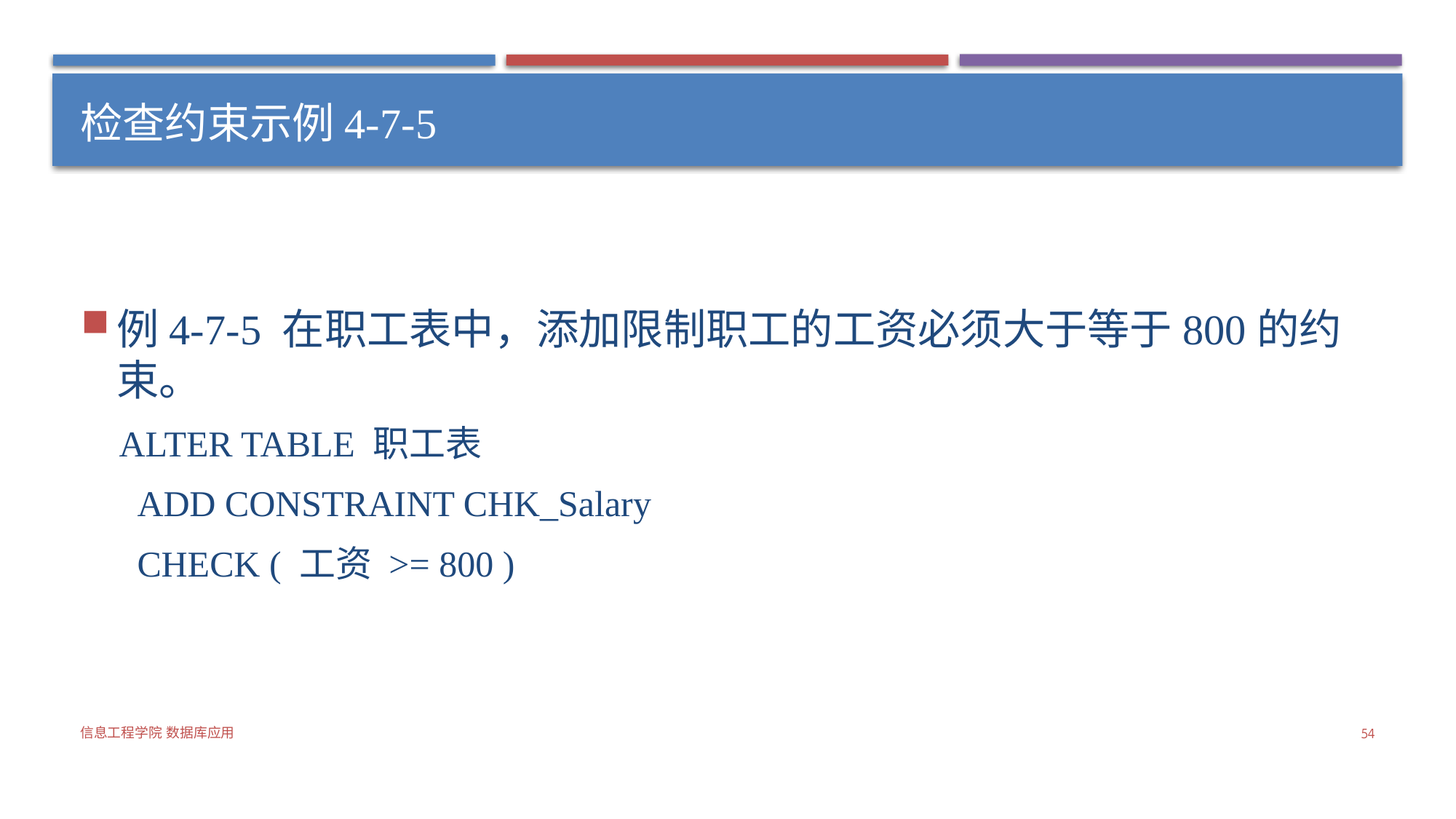

# 检查约束示例4-7-5
例4-7-5 在职工表中，添加限制职工的工资必须大于等于800的约束。
ALTER TABLE 职工表
  ADD CONSTRAINT CHK_Salary
  CHECK ( 工资 >= 800 )
信息工程学院 数据库应用
54